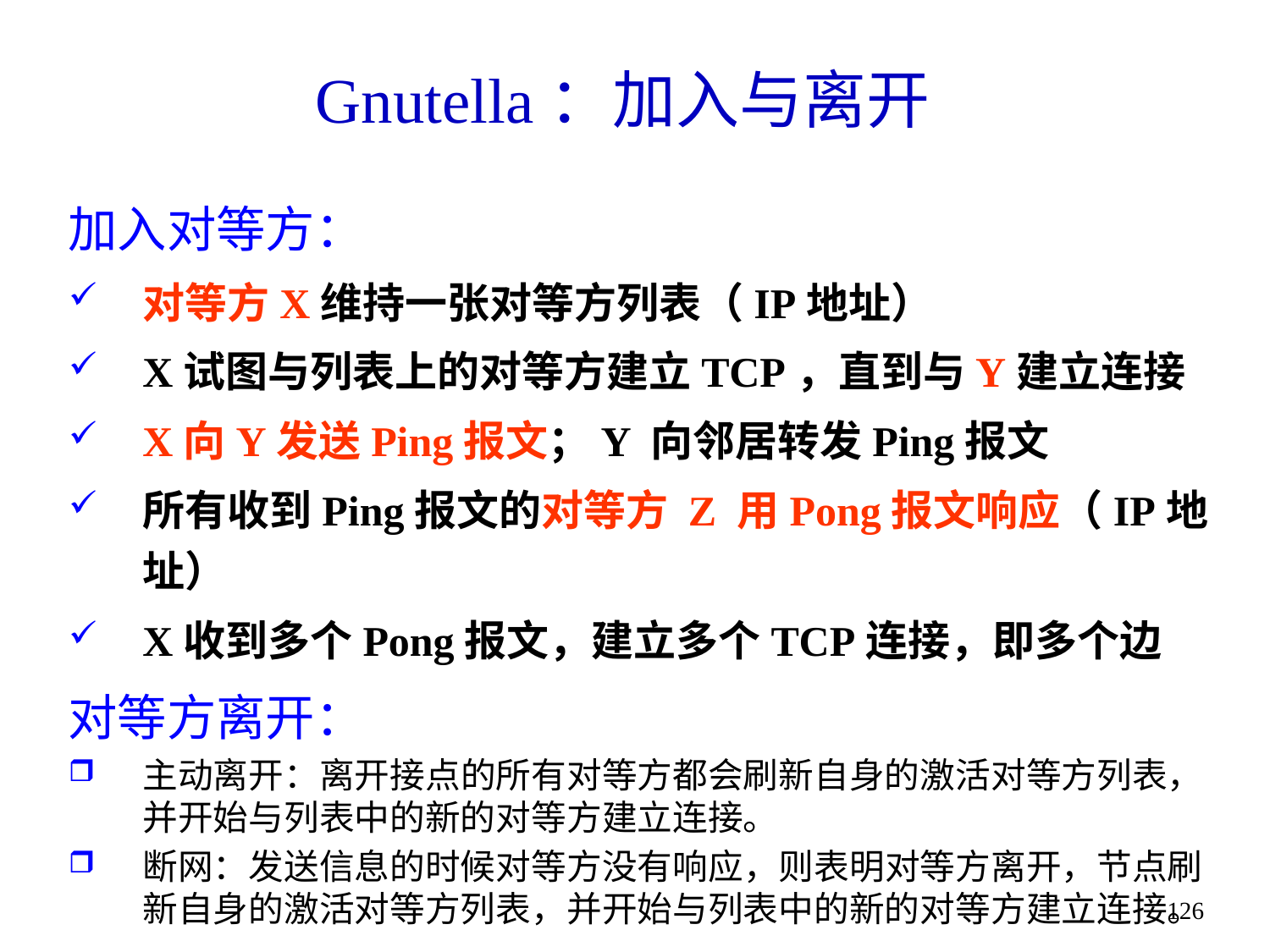

# Gnutella：加入与离开
加入对等方：
对等方X维持一张对等方列表（IP地址）
X试图与列表上的对等方建立TCP，直到与Y建立连接
X向Y发送Ping报文；Y 向邻居转发Ping报文
所有收到Ping报文的对等方 Z 用Pong报文响应（IP地址）
X收到多个Pong报文，建立多个TCP连接，即多个边
对等方离开：
主动离开：离开接点的所有对等方都会刷新自身的激活对等方列表，并开始与列表中的新的对等方建立连接。
断网：发送信息的时候对等方没有响应，则表明对等方离开，节点刷新自身的激活对等方列表，并开始与列表中的新的对等方建立连接。
126